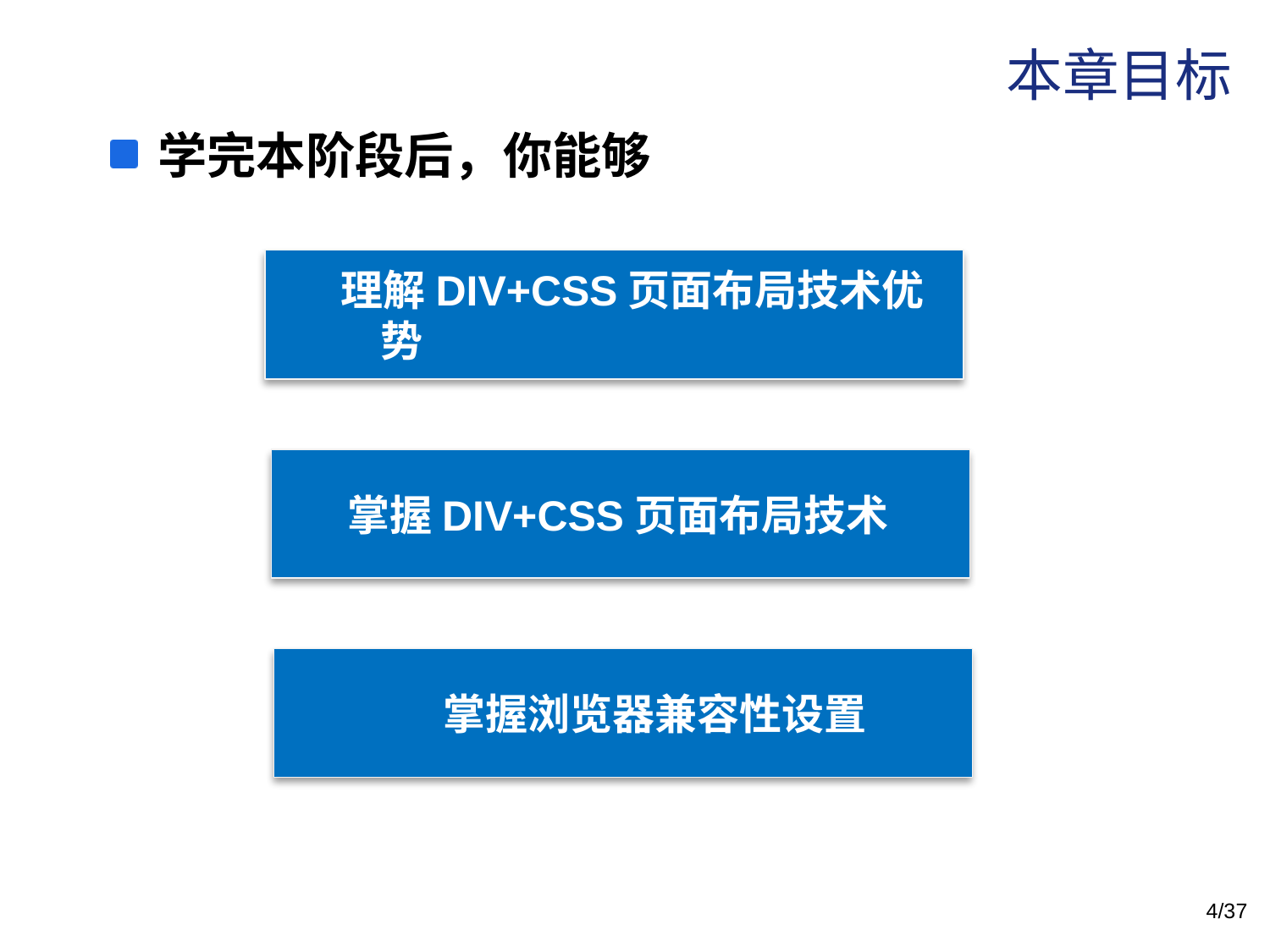

# 本章目标
学完本阶段后，你能够
理解DIV+CSS页面布局技术优势
掌握DIV+CSS页面布局技术
掌握浏览器兼容性设置
4/37